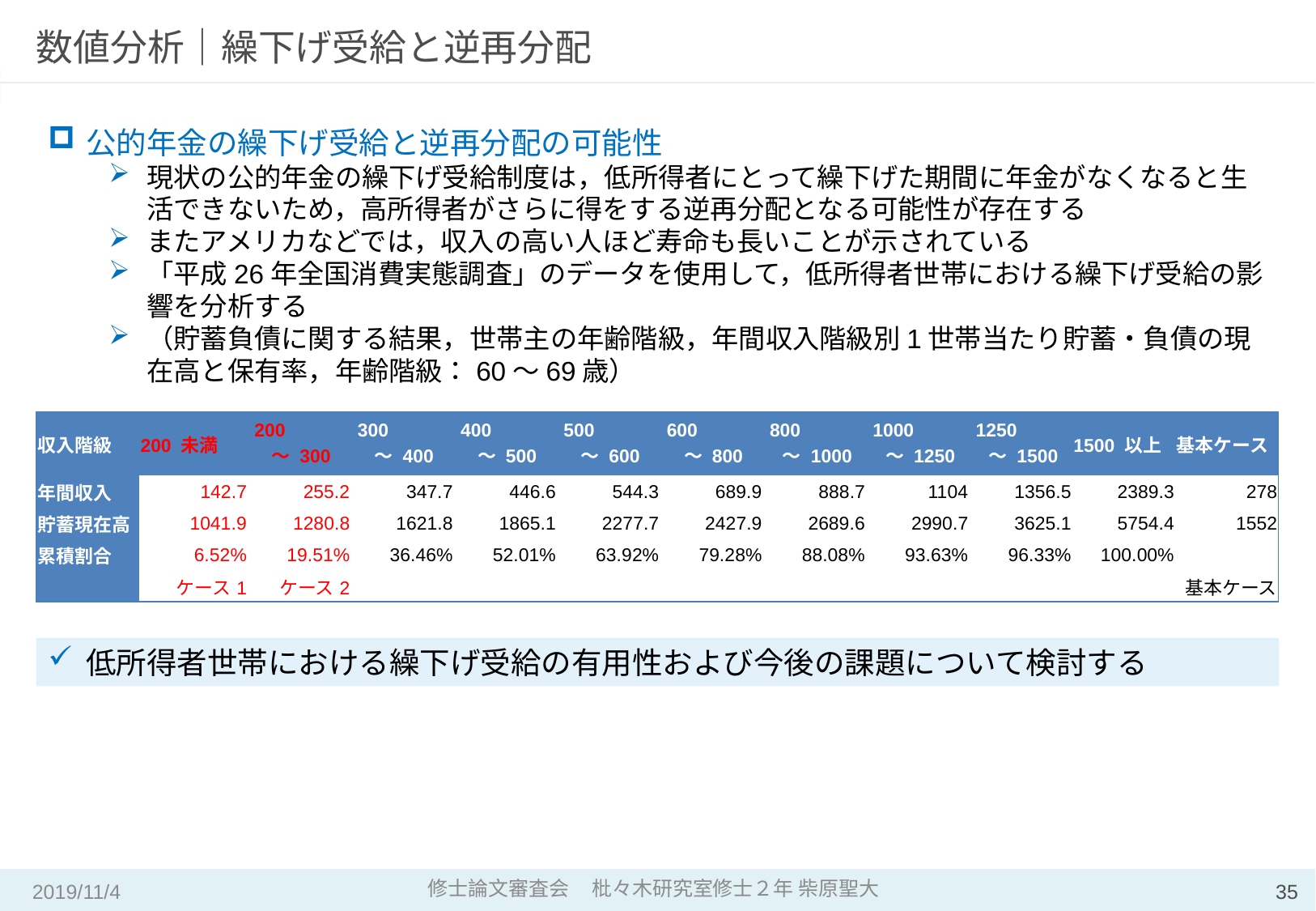

# 数値分析｜繰下げ受給と逆再分配
公的年金の繰下げ受給と逆再分配の可能性
現状の公的年金の繰下げ受給制度は，低所得者にとって繰下げた期間に年金がなくなると生活できないため，高所得者がさらに得をする逆再分配となる可能性が存在する
またアメリカなどでは，収入の高い人ほど寿命も長いことが示されている
「平成26年全国消費実態調査」のデータを使用して，低所得者世帯における繰下げ受給の影響を分析する
（貯蓄負債に関する結果，世帯主の年齢階級，年間収入階級別1世帯当たり貯蓄・負債の現在高と保有率，年齢階級：60～69歳）
| 収入階級 | 200 未満 | 200 ～ 300 | 300 ～ 400 | 400 ～ 500 | 500 ～ 600 | 600 ～ 800 | 800 ～ 1000 | 1000 ～ 1250 | 1250 ～ 1500 | 1500 以上 | 基本ケース |
| --- | --- | --- | --- | --- | --- | --- | --- | --- | --- | --- | --- |
| 年間収入 | 142.7 | 255.2 | 347.7 | 446.6 | 544.3 | 689.9 | 888.7 | 1104 | 1356.5 | 2389.3 | 278 |
| 貯蓄現在高 | 1041.9 | 1280.8 | 1621.8 | 1865.1 | 2277.7 | 2427.9 | 2689.6 | 2990.7 | 3625.1 | 5754.4 | 1552 |
| 累積割合 | 6.52% | 19.51% | 36.46% | 52.01% | 63.92% | 79.28% | 88.08% | 93.63% | 96.33% | 100.00% |  |
|  | ケース1 | ケース2 |  |  |  |  |  |  |  |  | 基本ケース |
低所得者世帯における繰下げ受給の有用性および今後の課題について検討する
修士論文審査会     枇々木研究室修士２年 柴原聖大
2019/11/4
35